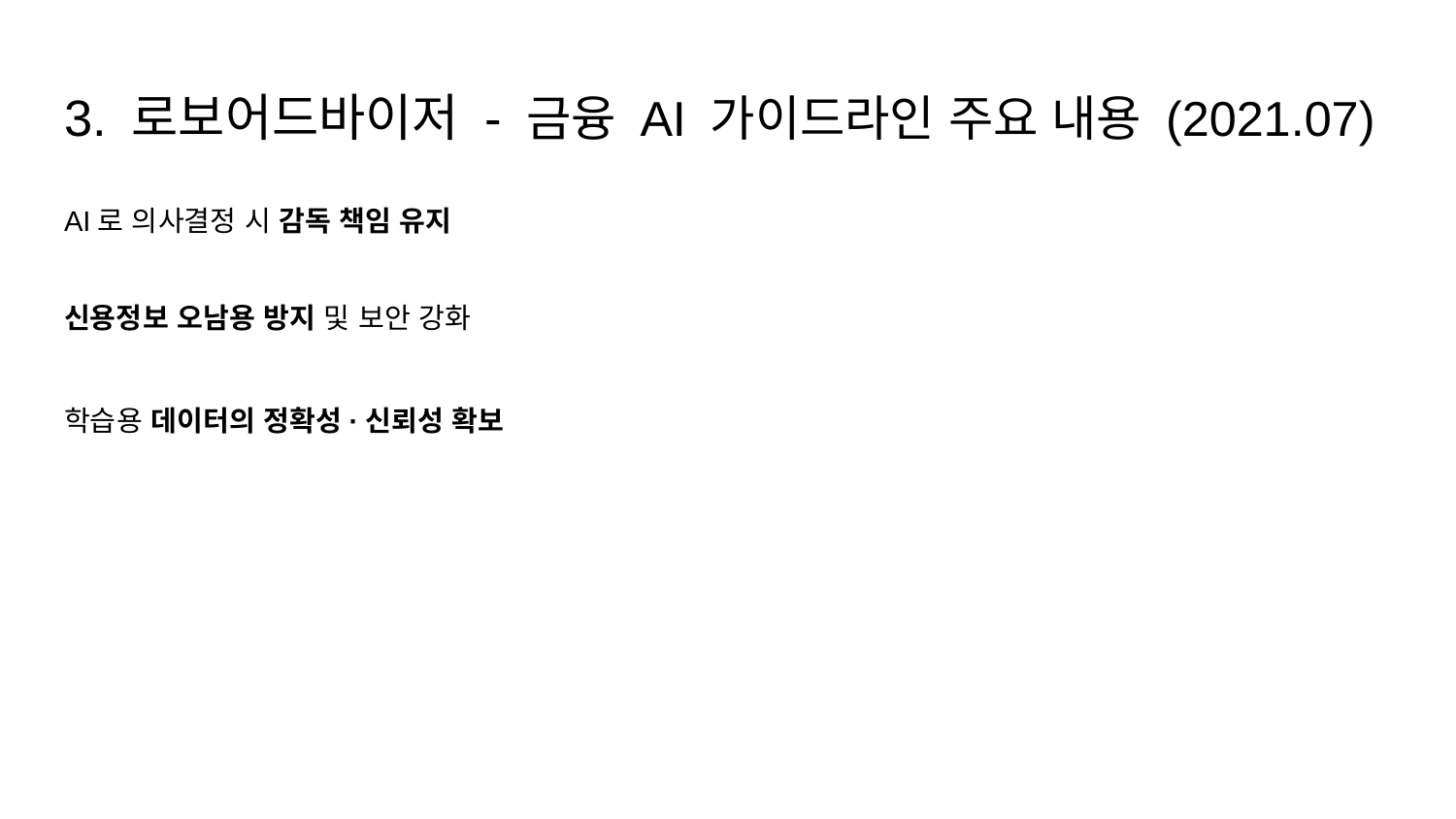

# 3. 로보어드바이저 - 금융 AI 가이드라인 주요 내용 (2021.07)
AI로 의사결정 시 감독 책임 유지
신용정보 오남용 방지 및 보안 강화
학습용 데이터의 정확성·신뢰성 확보